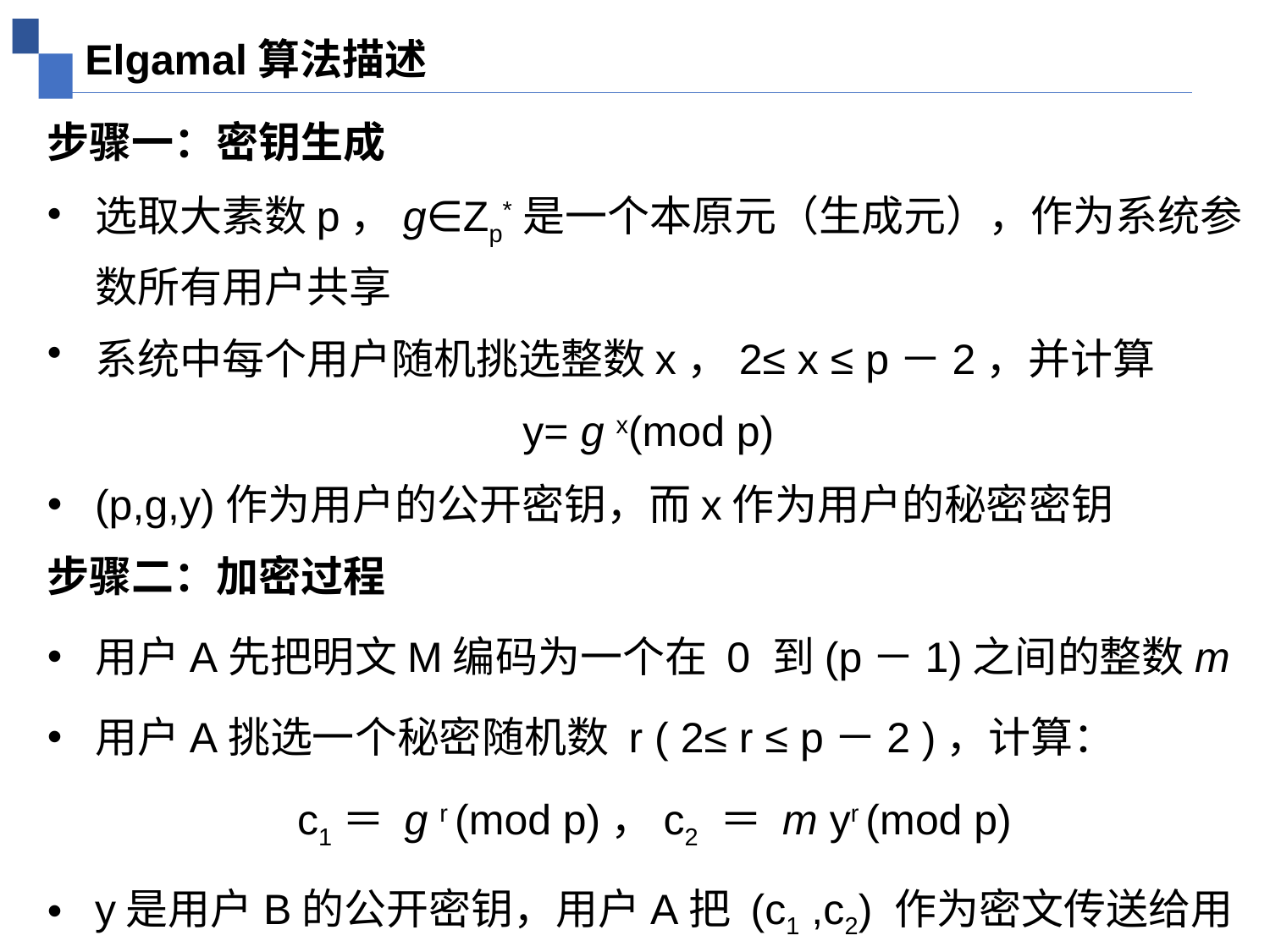

Elgamal算法描述
步骤一：密钥生成
选取大素数p，g∈Zp*是一个本原元（生成元），作为系统参数所有用户共享
系统中每个用户随机挑选整数x，2≤ x ≤ p－2，并计算
y= g x(mod p)
(p,g,y)作为用户的公开密钥，而x作为用户的秘密密钥
步骤二：加密过程
用户A先把明文M编码为一个在 0 到(p－1)之间的整数m
用户A挑选一个秘密随机数 r ( 2≤ r ≤ p－2 )，计算：
 c1＝ g r (mod p)，c2 ＝ m yr (mod p)
y是用户B的公开密钥，用户A把 (c1 ,c2) 作为密文传送给用户